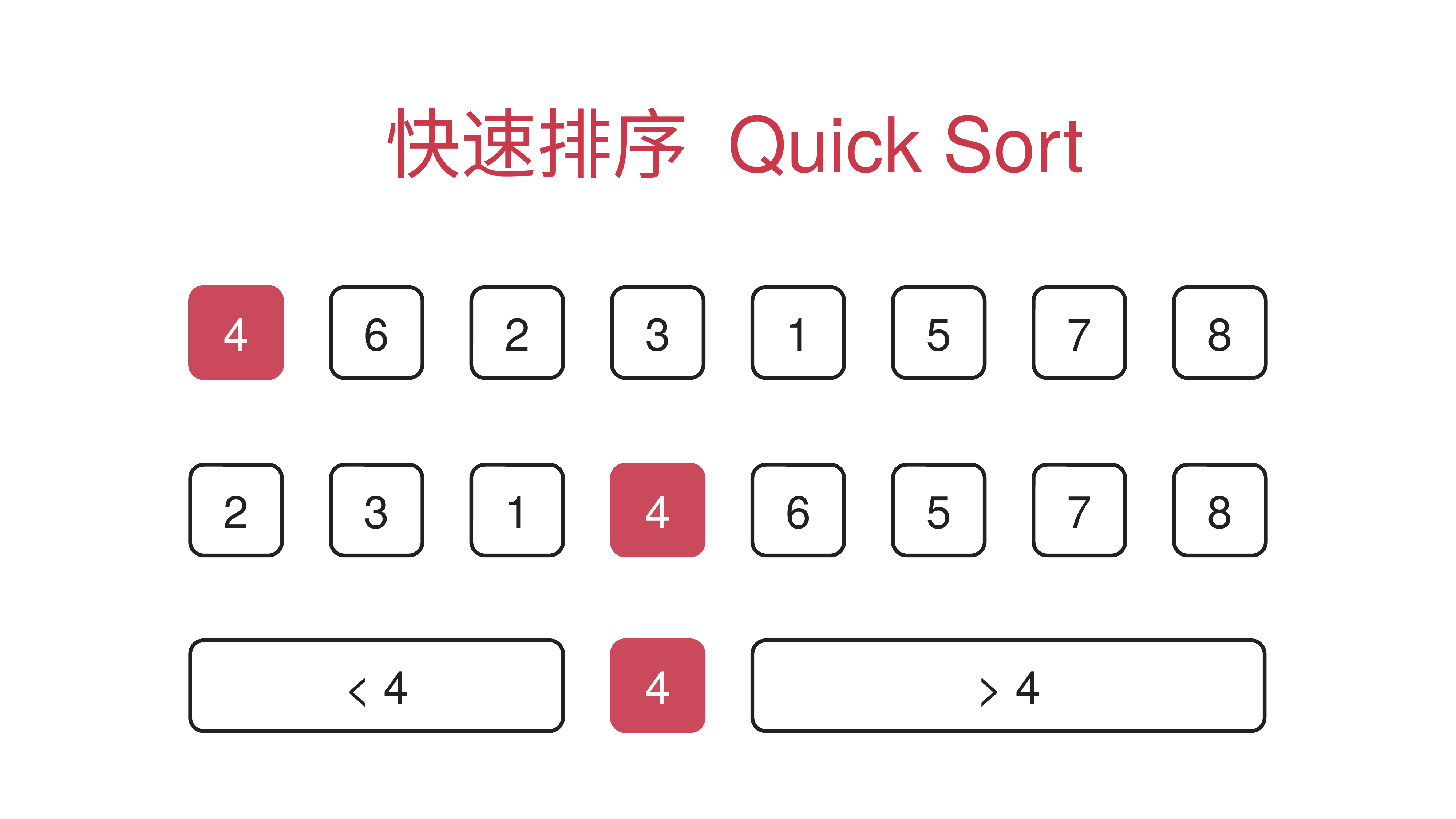

# 快速排序 Quick Sort
4
4
6
2
3
1
5
7
8
2
3
1
4
6
5
7
8
< 4
4
> 4